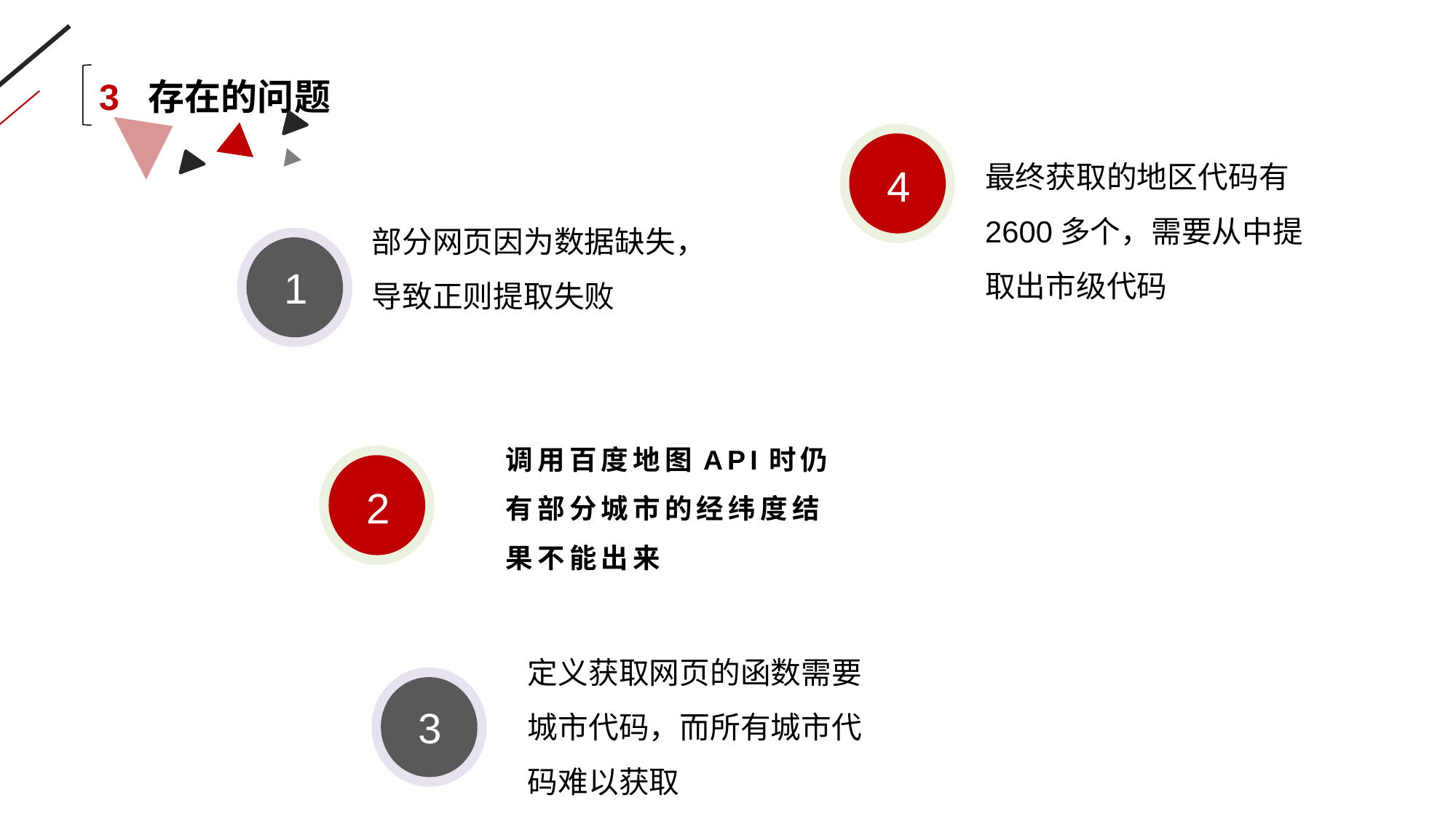

3  存在的问题

4
最终获取的地区代码有2600多个，需要从中提取出市级代码

部分网页因为数据缺失，导致正则提取失败

1
调用百度地图API时仍有部分城市的经纬度结果不能出来

2
定义获取网页的函数需要城市代码，而所有城市代码难以获取

3